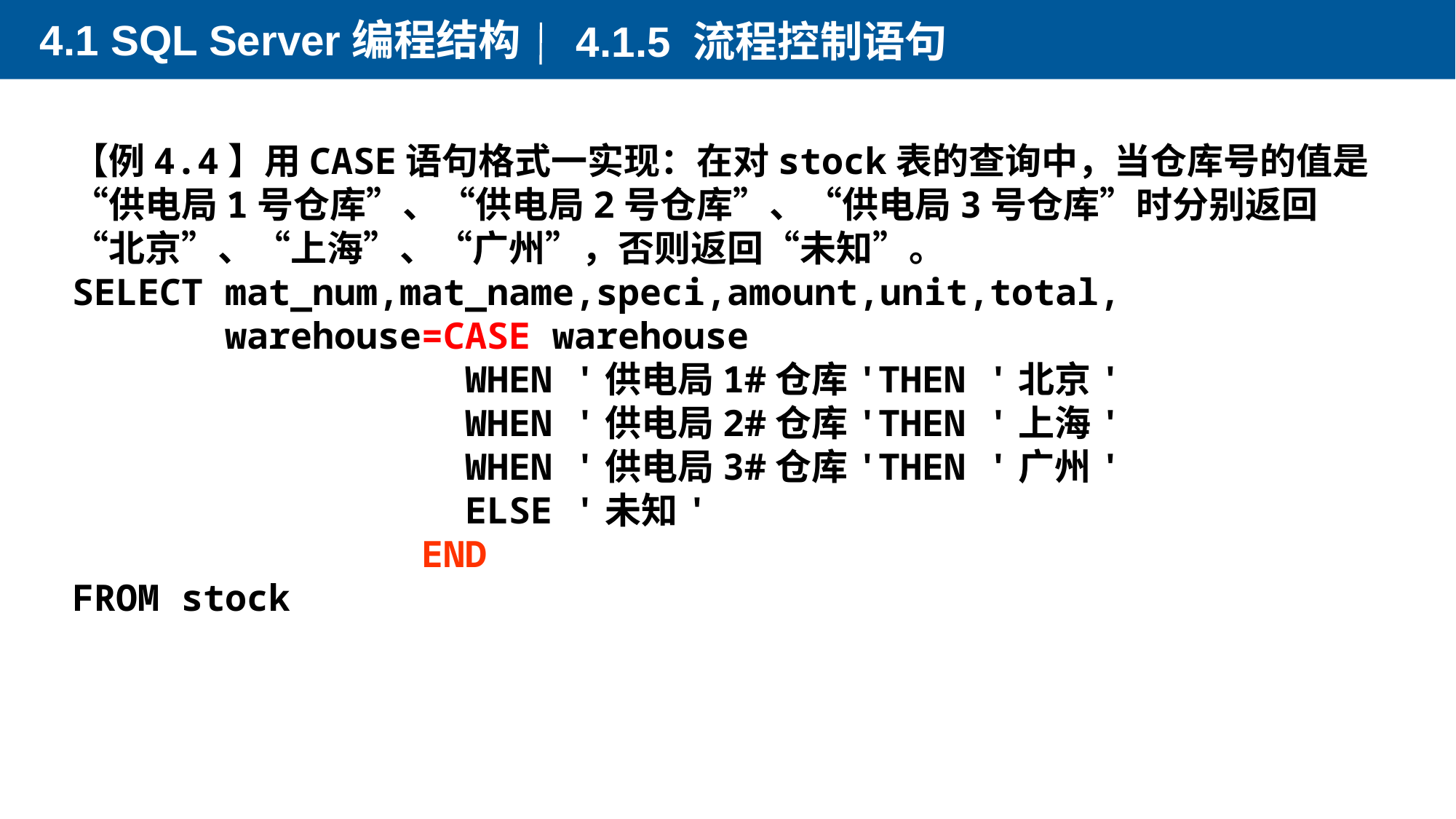

4.1 SQL Server编程结构
4.1.5 流程控制语句
【例4.4】用CASE语句格式一实现：在对stock表的查询中，当仓库号的值是“供电局1号仓库”、“供电局2号仓库”、“供电局3号仓库”时分别返回“北京”、“上海”、“广州”，否则返回“未知”。
SELECT mat_num,mat_name,speci,amount,unit,total,
       warehouse=CASE warehouse
                  WHEN '供电局1#仓库'THEN '北京'
                  WHEN '供电局2#仓库'THEN '上海'
                  WHEN '供电局3#仓库'THEN '广州'
                  ELSE '未知'
                END
FROM stock